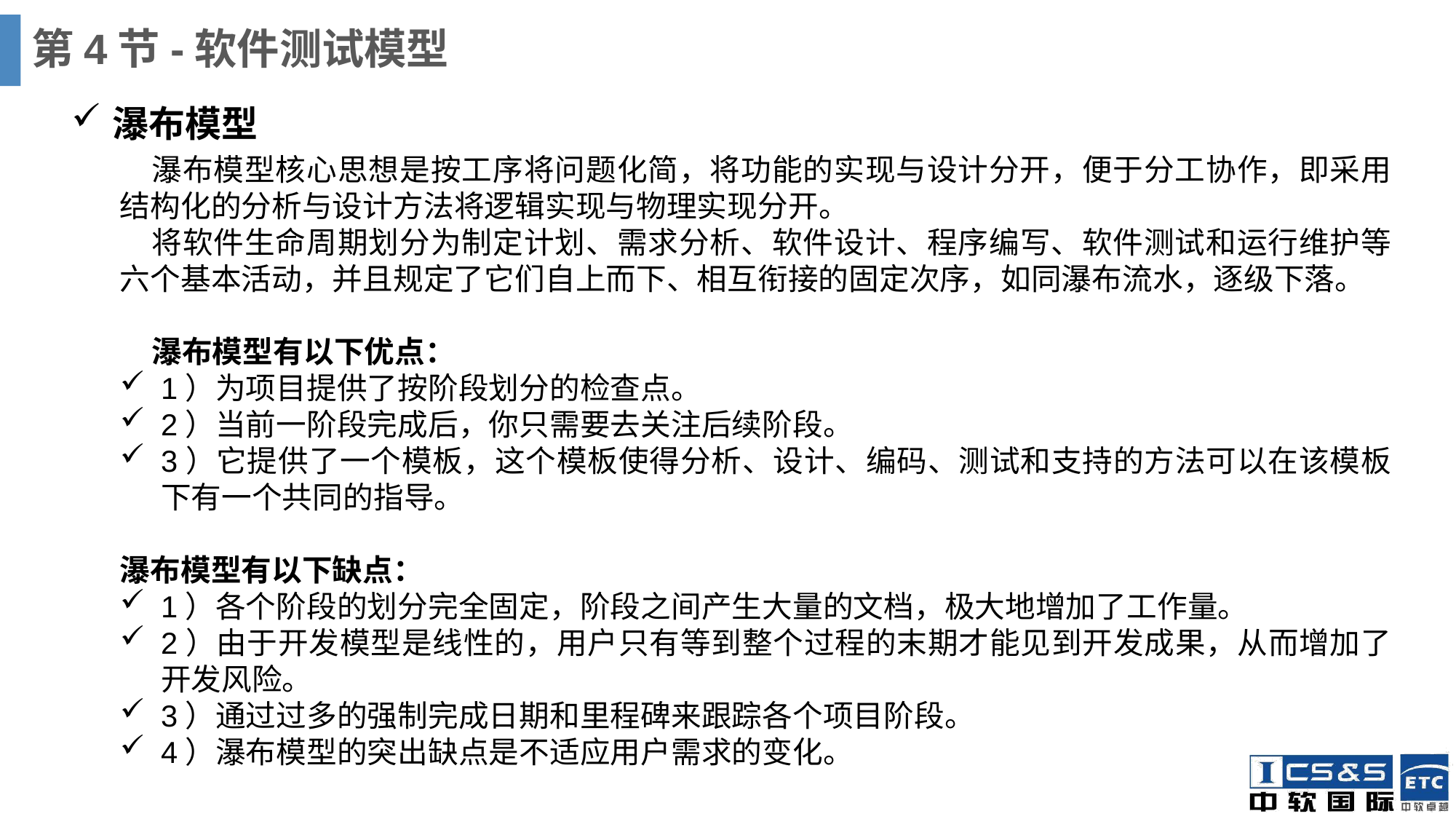

# 第4节-软件测试模型
瀑布模型
瀑布模型核心思想是按工序将问题化简，将功能的实现与设计分开，便于分工协作，即采用结构化的分析与设计方法将逻辑实现与物理实现分开。
将软件生命周期划分为制定计划、需求分析、软件设计、程序编写、软件测试和运行维护等六个基本活动，并且规定了它们自上而下、相互衔接的固定次序，如同瀑布流水，逐级下落。

瀑布模型有以下优点：
1）为项目提供了按阶段划分的检查点。
2）当前一阶段完成后，你只需要去关注后续阶段。
3）它提供了一个模板，这个模板使得分析、设计、编码、测试和支持的方法可以在该模板下有一个共同的指导。

瀑布模型有以下缺点：
1）各个阶段的划分完全固定，阶段之间产生大量的文档，极大地增加了工作量。
2）由于开发模型是线性的，用户只有等到整个过程的末期才能见到开发成果，从而增加了开发风险。
3）通过过多的强制完成日期和里程碑来跟踪各个项目阶段。
4）瀑布模型的突出缺点是不适应用户需求的变化。